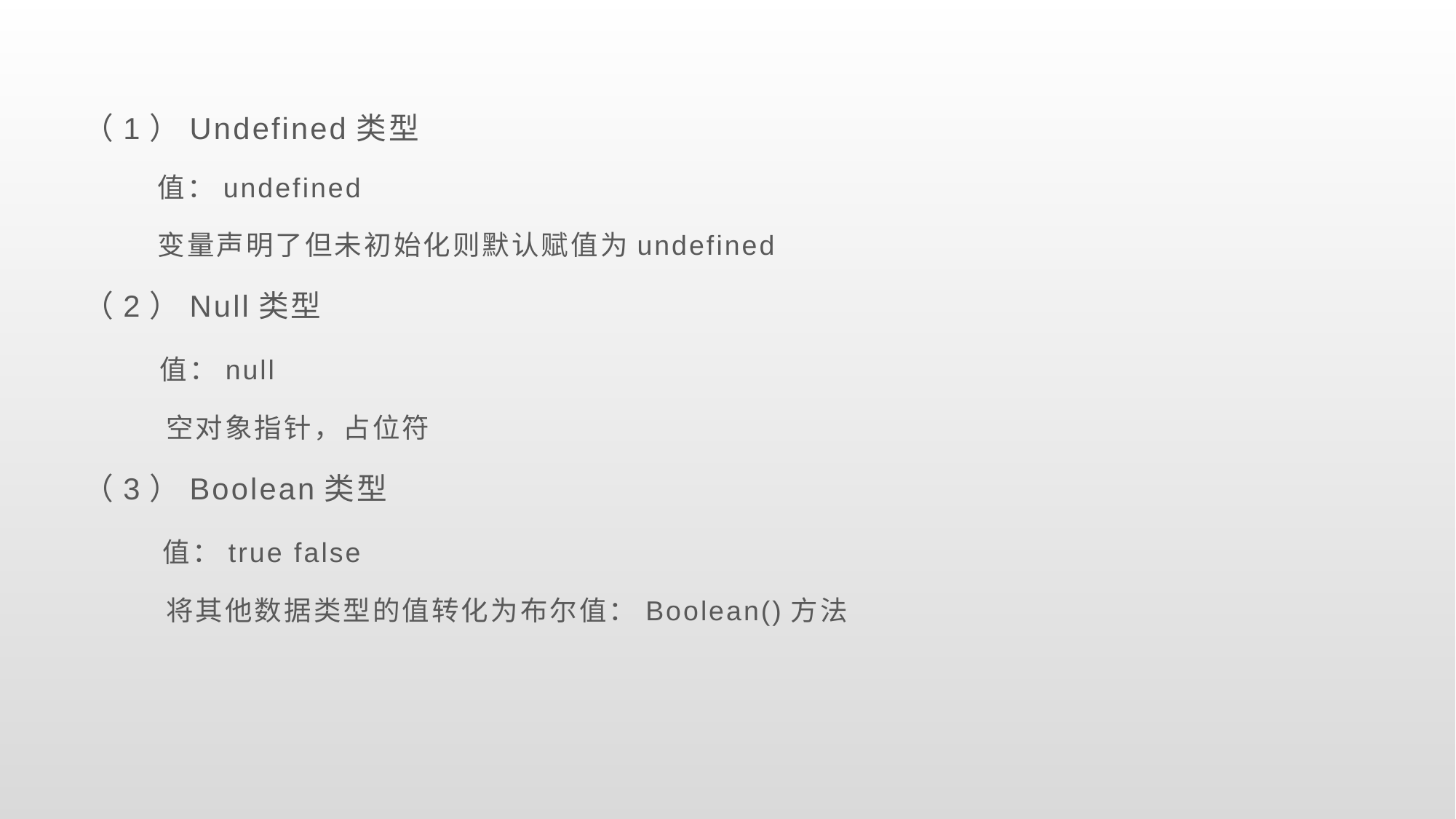

（1）Undefined类型
        值：undefined
        变量声明了但未初始化则默认赋值为undefined
（2）Null类型
        值：null
         空对象指针，占位符
（3）Boolean类型
        值：true false
         将其他数据类型的值转化为布尔值：Boolean()方法